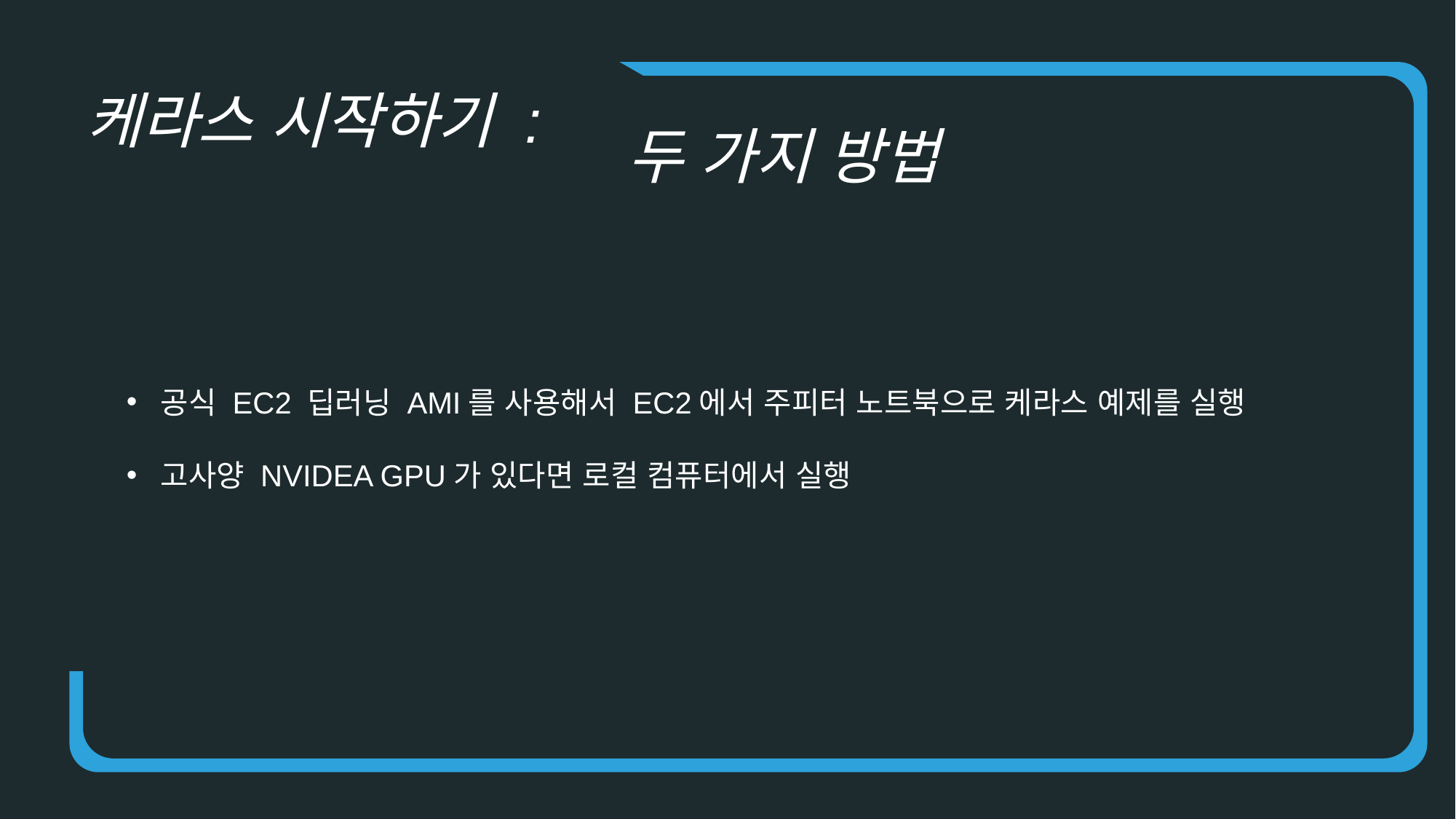

케라스 시작하기 :

두 가지 방법
공식 EC2 딥러닝 AMI를 사용해서 EC2에서 주피터 노트북으로 케라스 예제를 실행

고사양 NVIDEA GPU가 있다면 로컬 컴퓨터에서 실행